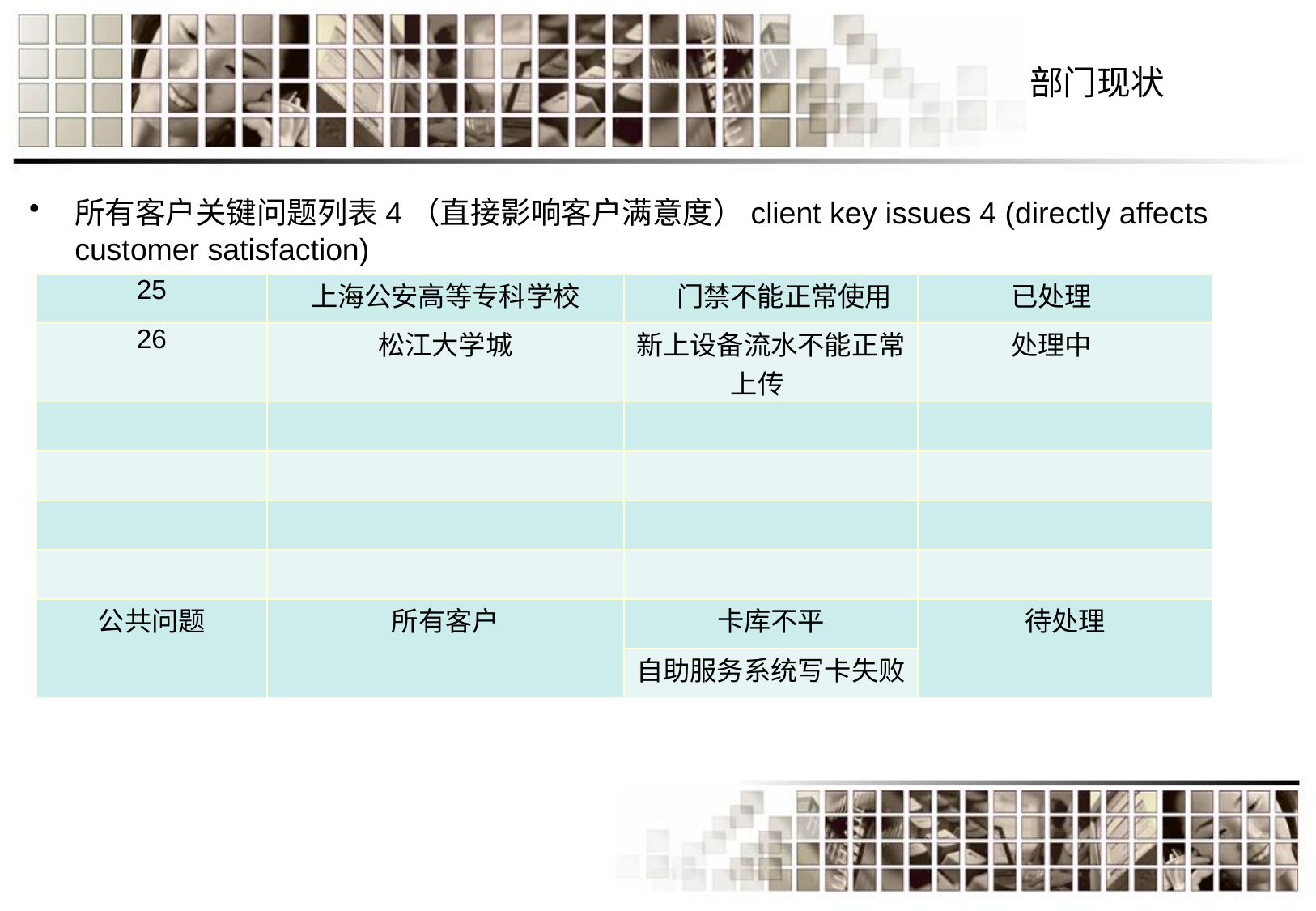

# 部门现状
所有客户关键问题列表4（直接影响客户满意度）client key issues 4 (directly affects customer satisfaction)

| 25 | 上海公安高等专科学校 | 门禁不能正常使用 | 已处理 |
| --- | --- | --- | --- |
| 26 | 松江大学城 | 新上设备流水不能正常上传 | 处理中 |
|  |  |  |  |
|  |  |  |  |
|  |  |  |  |
|  |  |  |  |
| 公共问题 | 所有客户 | 卡库不平 | 待处理 |
|  |  | 自助服务系统写卡失败 |  |